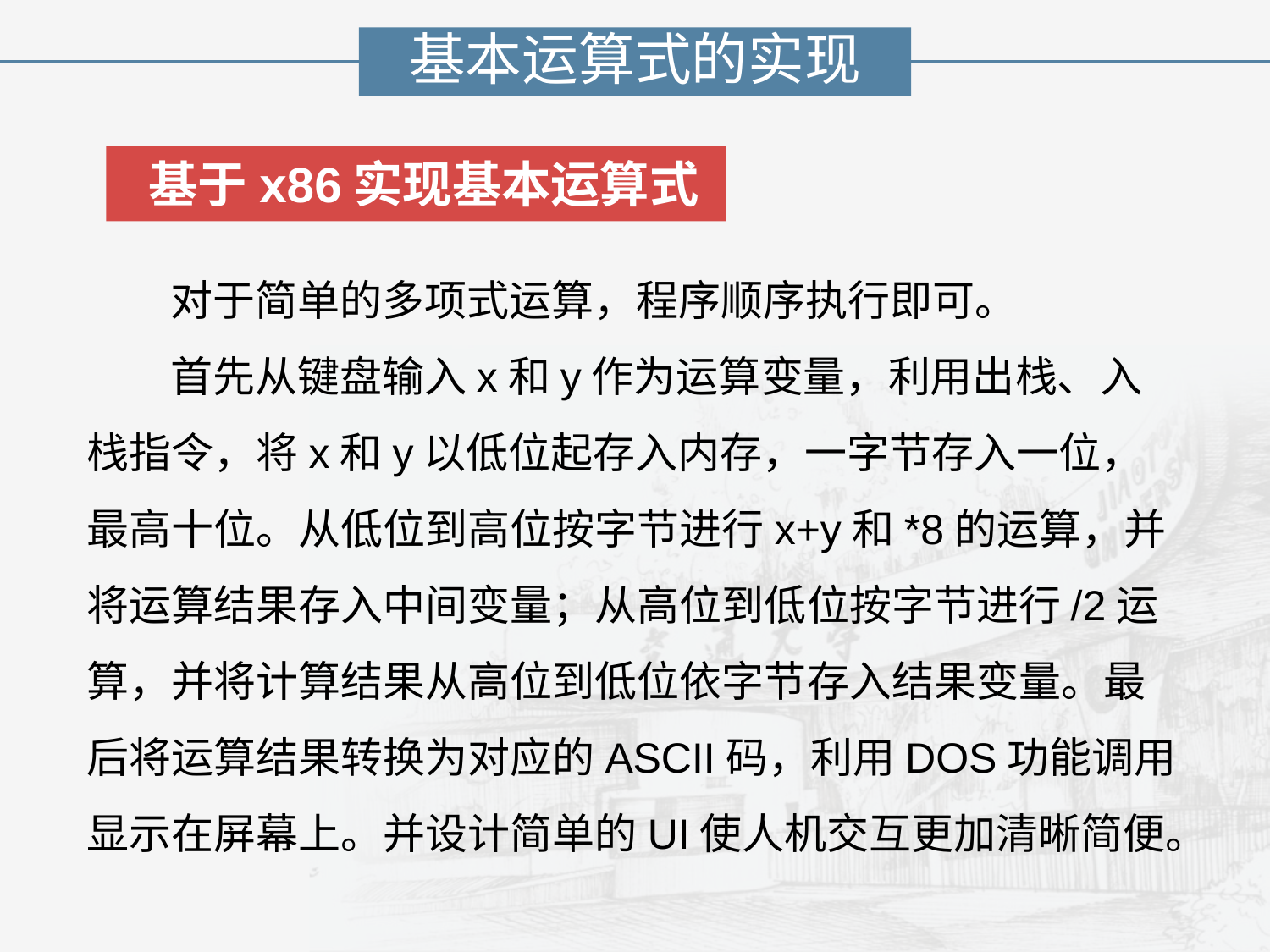

基本运算式的实现

基于x86实现基本运算式

 对于简单的多项式运算，程序顺序执行即可。
 首先从键盘输入x和y作为运算变量，利用出栈、入栈指令，将x和y以低位起存入内存，一字节存入一位，最高十位。从低位到高位按字节进行x+y和*8的运算，并将运算结果存入中间变量；从高位到低位按字节进行/2运算，并将计算结果从高位到低位依字节存入结果变量。最后将运算结果转换为对应的ASCII码，利用DOS功能调用显示在屏幕上。并设计简单的UI使人机交互更加清晰简便。